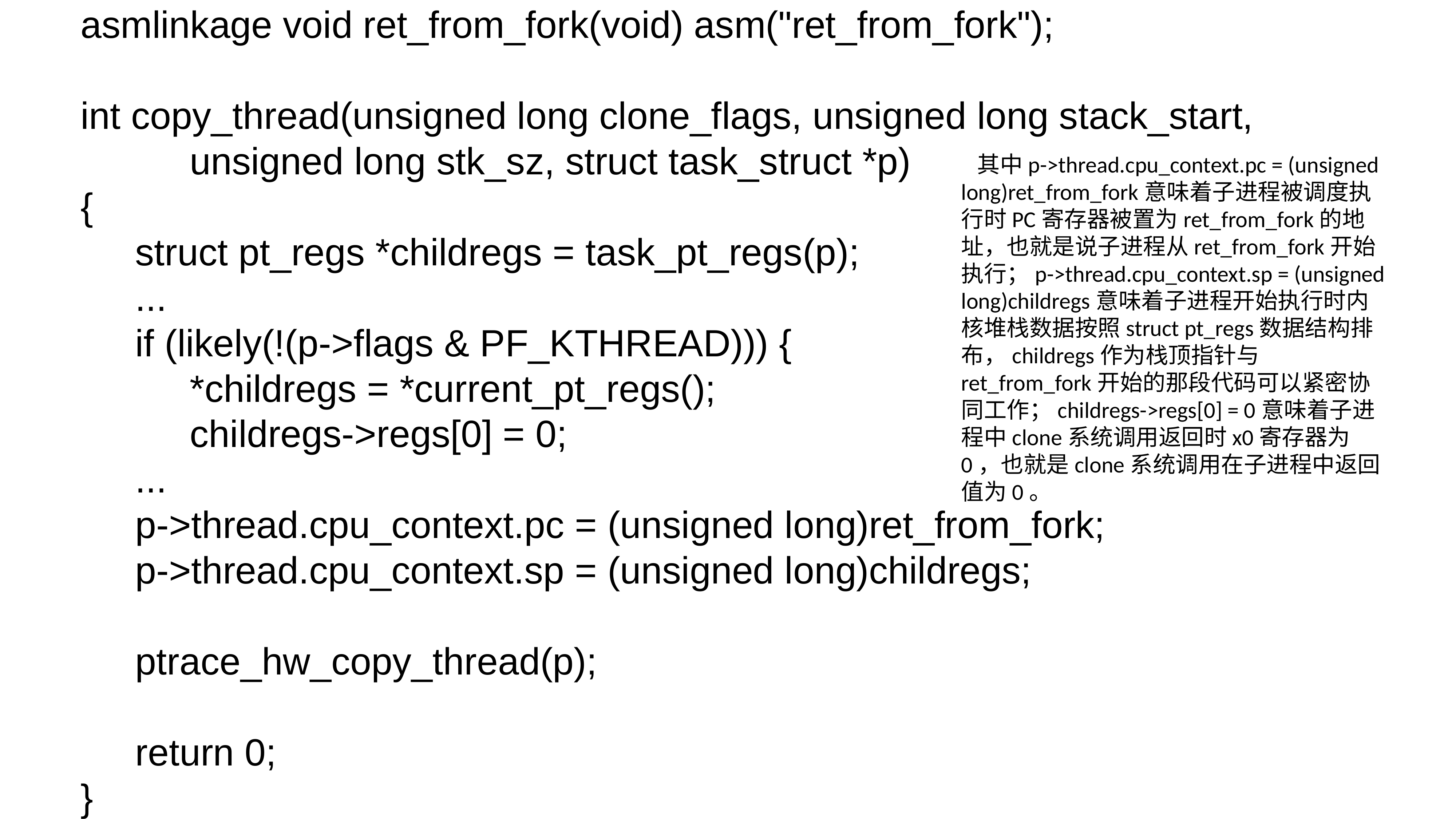

asmlinkage void ret_from_fork(void) asm("ret_from_fork");

int copy_thread(unsigned long clone_flags, unsigned long stack_start,
		unsigned long stk_sz, struct task_struct *p)
{
	struct pt_regs *childregs = task_pt_regs(p);
	...
	if (likely(!(p->flags & PF_KTHREAD))) {
		*childregs = *current_pt_regs();
		childregs->regs[0] = 0;
	...
	p->thread.cpu_context.pc = (unsigned long)ret_from_fork;
	p->thread.cpu_context.sp = (unsigned long)childregs;

	ptrace_hw_copy_thread(p);

	return 0;
}
其中p->thread.cpu_context.pc = (unsigned long)ret_from_fork意味着子进程被调度执行时PC寄存器被置为ret_from_fork的地址，也就是说子进程从ret_from_fork开始执行；p->thread.cpu_context.sp = (unsigned long)childregs意味着子进程开始执行时内核堆栈数据按照struct pt_regs数据结构排布，childregs作为栈顶指针与ret_from_fork开始的那段代码可以紧密协同工作；childregs->regs[0] = 0意味着子进程中clone系统调用返回时x0寄存器为0，也就是clone系统调用在子进程中返回值为0。